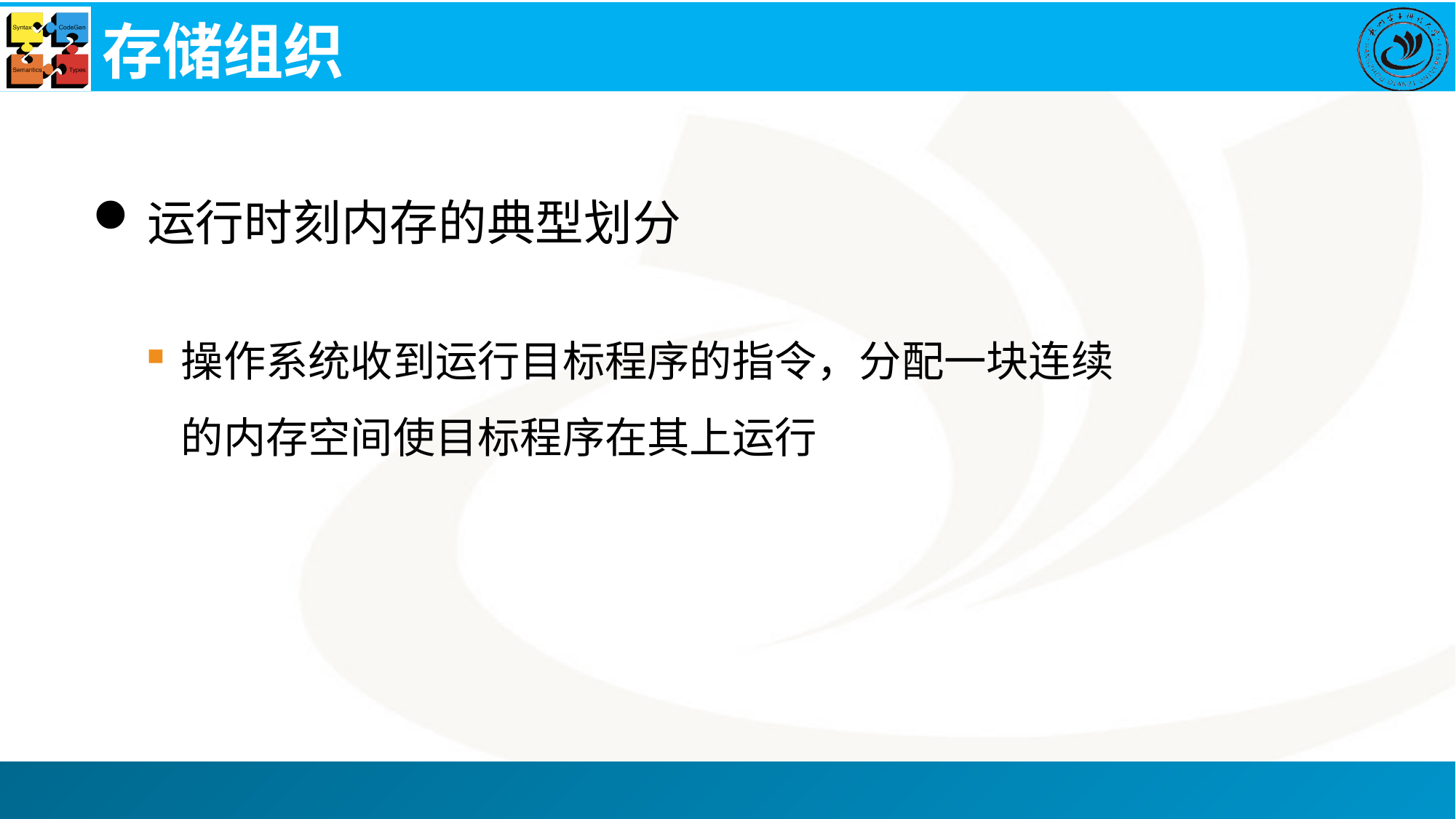

# 存储组织
运行时刻内存的典型划分
操作系统收到运行目标程序的指令，分配一块连续的内存空间使目标程序在其上运行
17